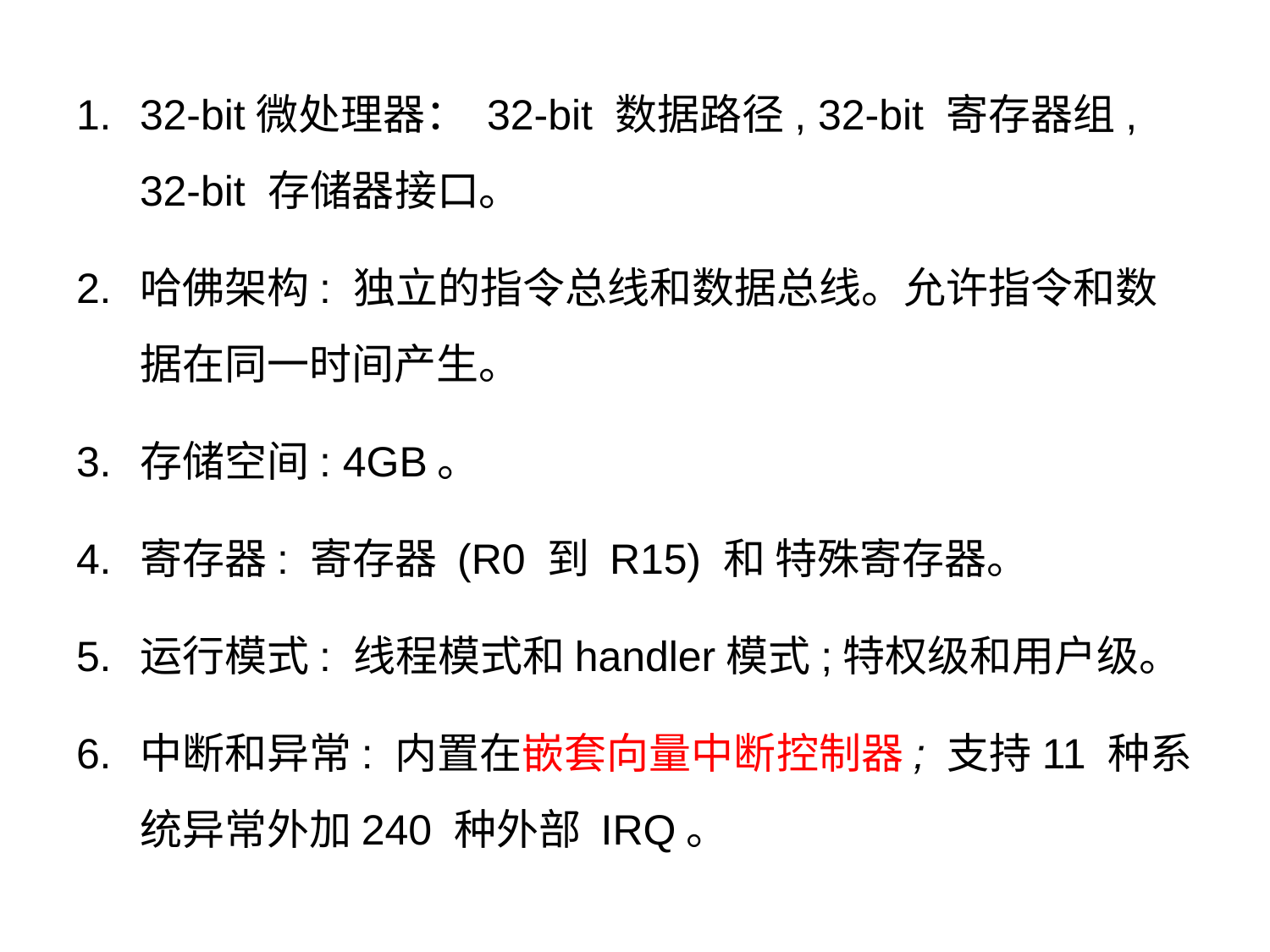

32-bit微处理器： 32-bit 数据路径, 32-bit 寄存器组, 32-bit 存储器接口。
哈佛架构: 独立的指令总线和数据总线。允许指令和数据在同一时间产生。
存储空间: 4GB。
寄存器: 寄存器 (R0 到 R15) 和 特殊寄存器。
运行模式: 线程模式和handler模式;特权级和用户级。
中断和异常: 内置在嵌套向量中断控制器; 支持11 种系统异常外加240 种外部 IRQ。